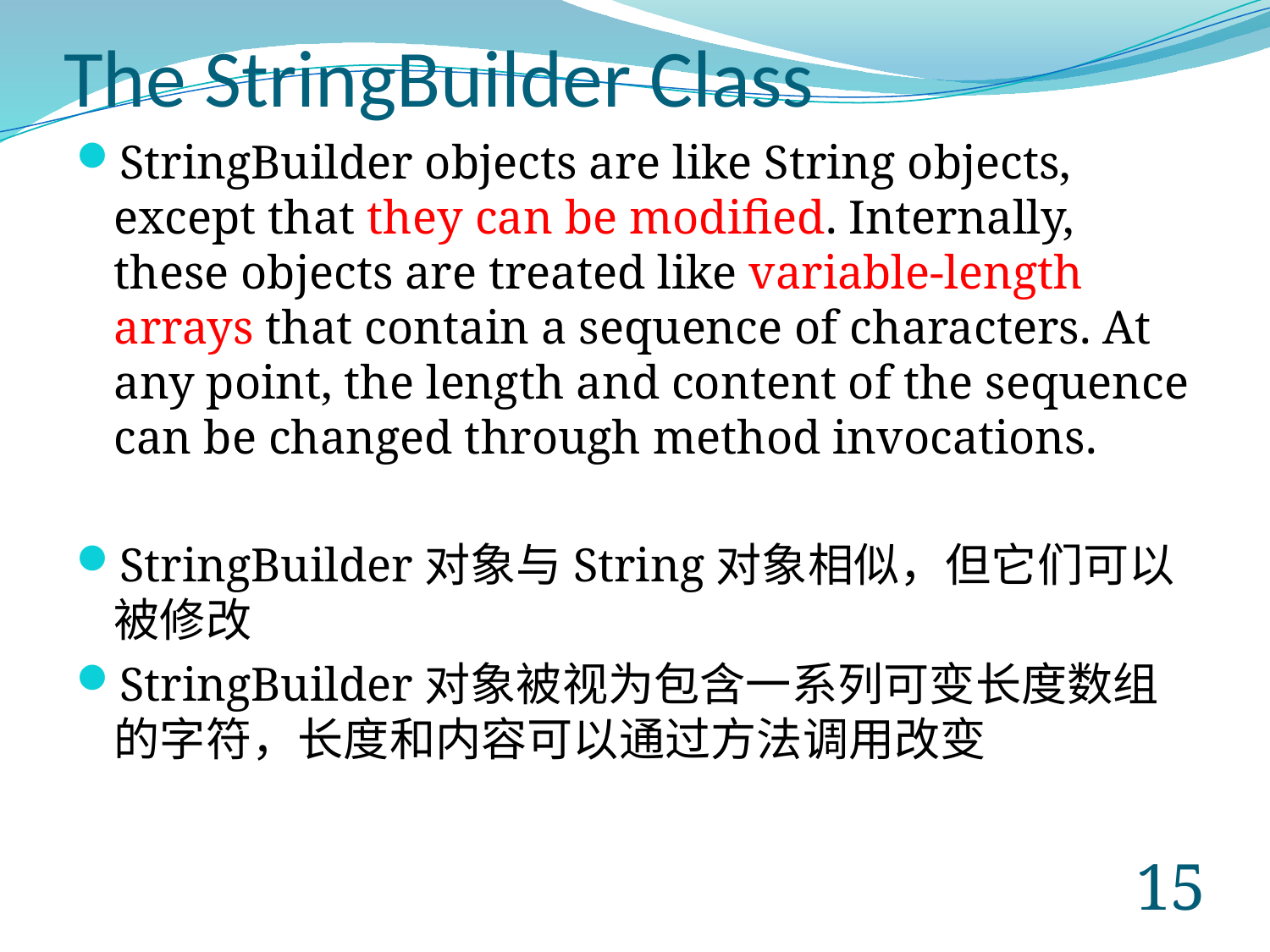

# The StringBuilder Class
StringBuilder objects are like String objects, except that they can be modified. Internally, these objects are treated like variable-length arrays that contain a sequence of characters. At any point, the length and content of the sequence can be changed through method invocations.

StringBuilder对象与String对象相似，但它们可以被修改
StringBuilder对象被视为包含一系列可变长度数组的字符，长度和内容可以通过方法调用改变

15